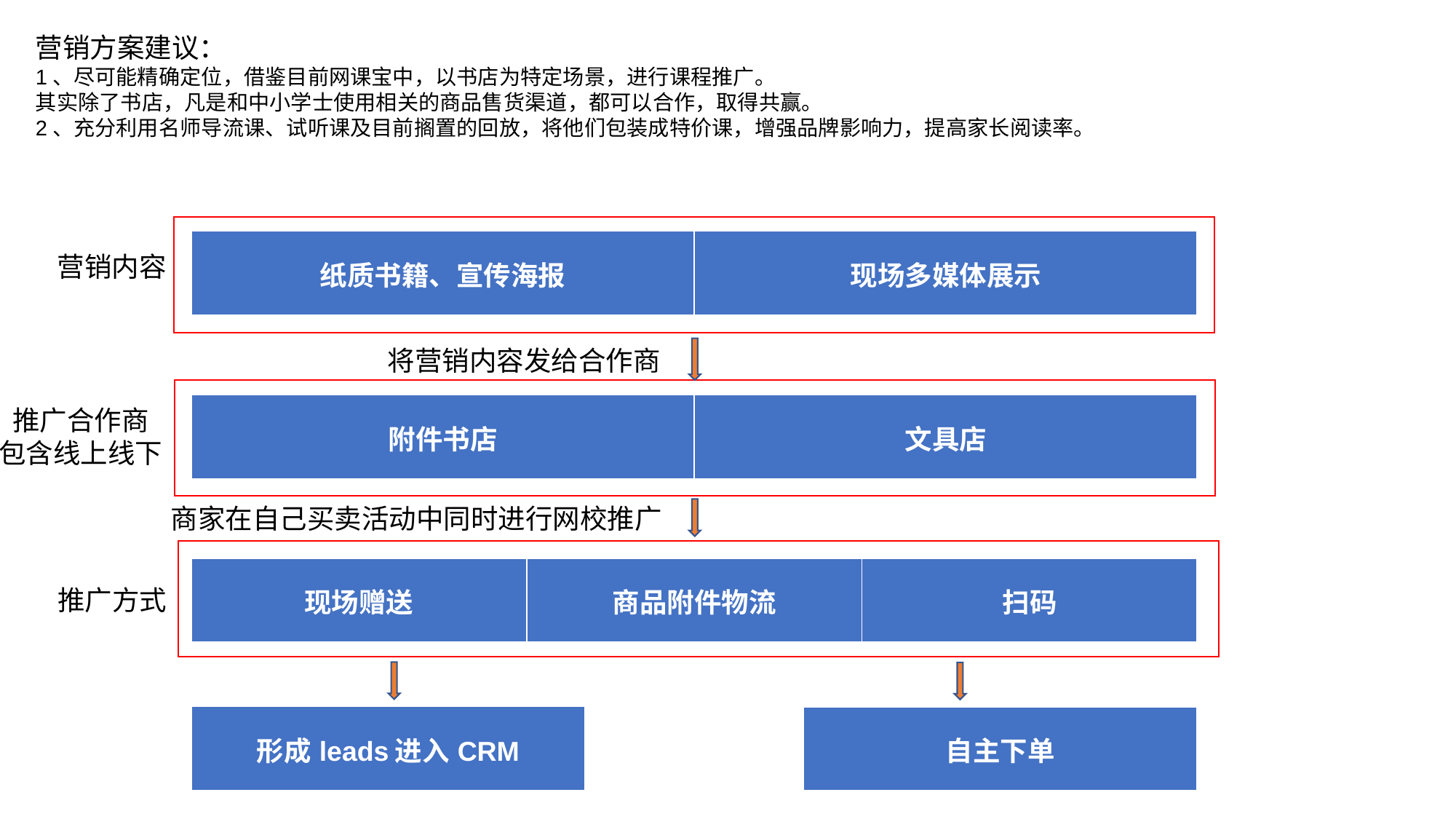

营销方案建议：
1、尽可能精确定位，借鉴目前网课宝中，以书店为特定场景，进行课程推广。
其实除了书店，凡是和中小学士使用相关的商品售货渠道，都可以合作，取得共赢。
2、充分利用名师导流课、试听课及目前搁置的回放，将他们包装成特价课，增强品牌影响力，提高家长阅读率。

| 纸质书籍、宣传海报 | 现场多媒体展示 |
| --- | --- |
营销内容
将营销内容发给合作商

| 附件书店 | 文具店 |
| --- | --- |
推广合作商
包含线上线下
商家在自己买卖活动中同时进行网校推广

| 现场赠送 | 商品附件物流 | 扫码 |
| --- | --- | --- |
推广方式

| 形成leads进入CRM |
| --- |
| 自主下单 |
| --- |